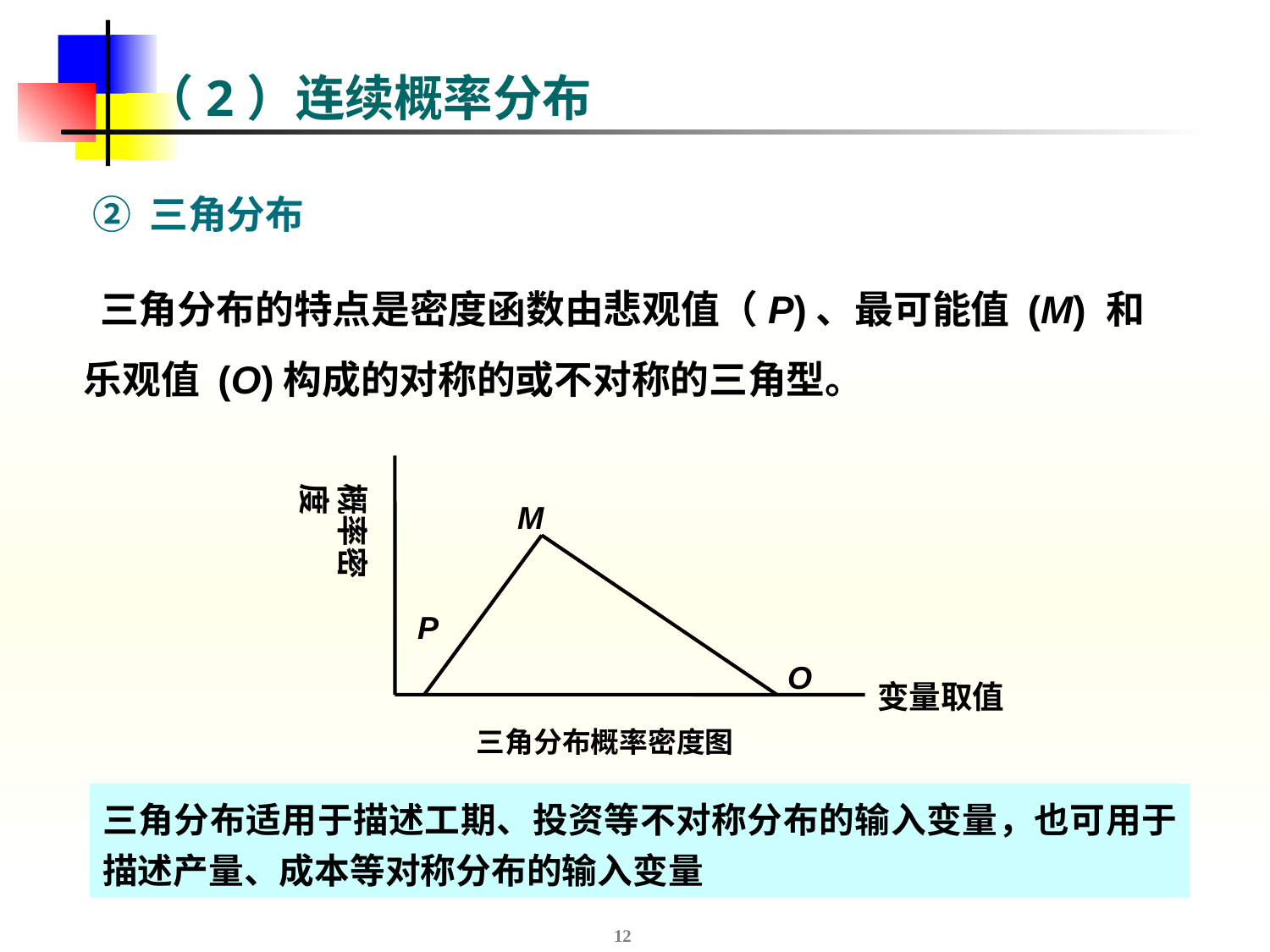

# （2）连续概率分布
② 三角分布
 三角分布的特点是密度函数由悲观值（P)、最可能值 (M) 和乐观值 (O)构成的对称的或不对称的三角型。

概率密度
M

P
O
变量取值
三角分布概率密度图
三角分布适用于描述工期、投资等不对称分布的输入变量，也可用于描述产量、成本等对称分布的输入变量
12